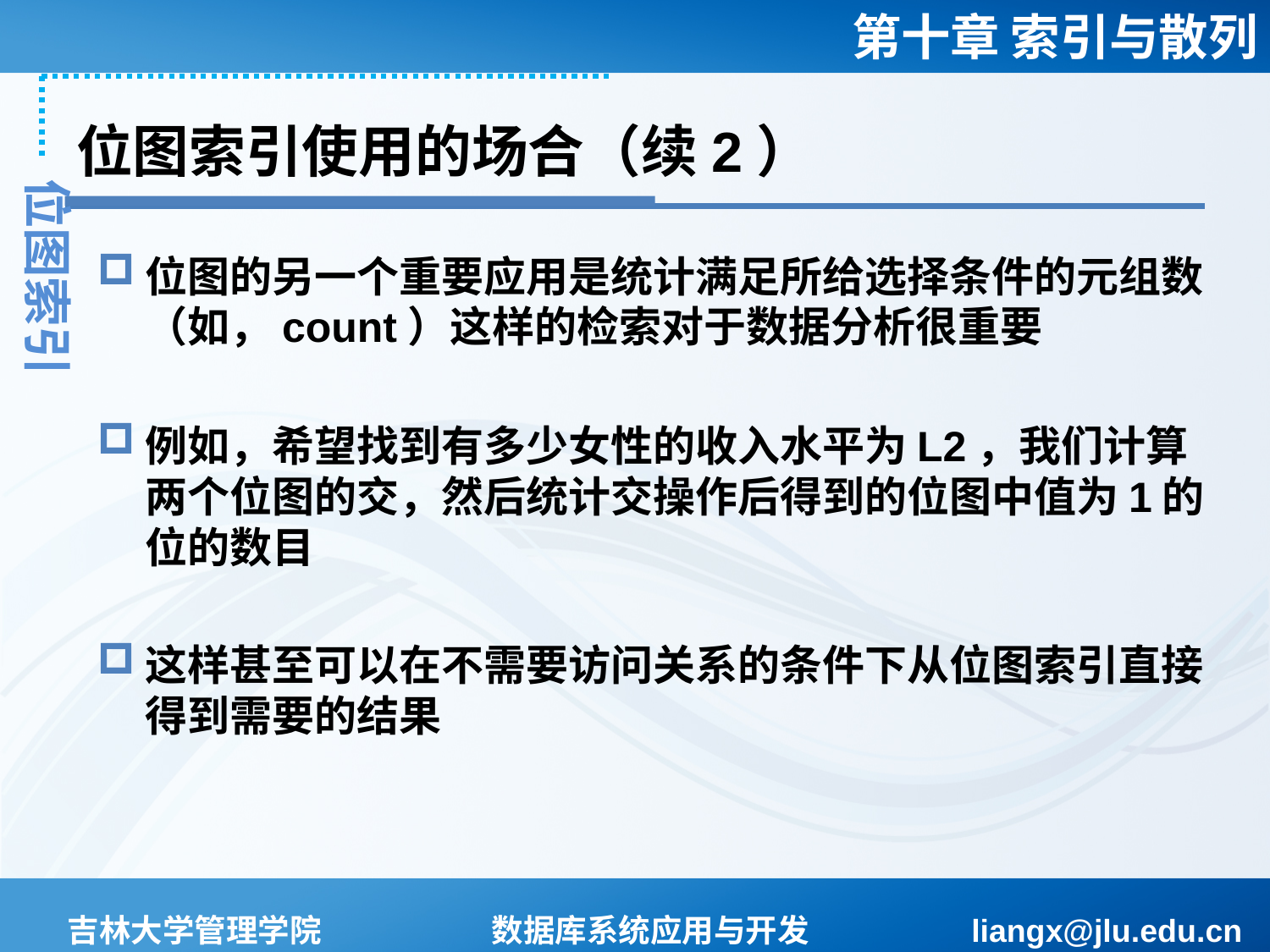

# 位图索引使用的场合（续2）
位图索引

位图的另一个重要应用是统计满足所给选择条件的元组数（如，count）这样的检索对于数据分析很重要

例如，希望找到有多少女性的收入水平为L2，我们计算两个位图的交，然后统计交操作后得到的位图中值为1的位的数目

这样甚至可以在不需要访问关系的条件下从位图索引直接得到需要的结果